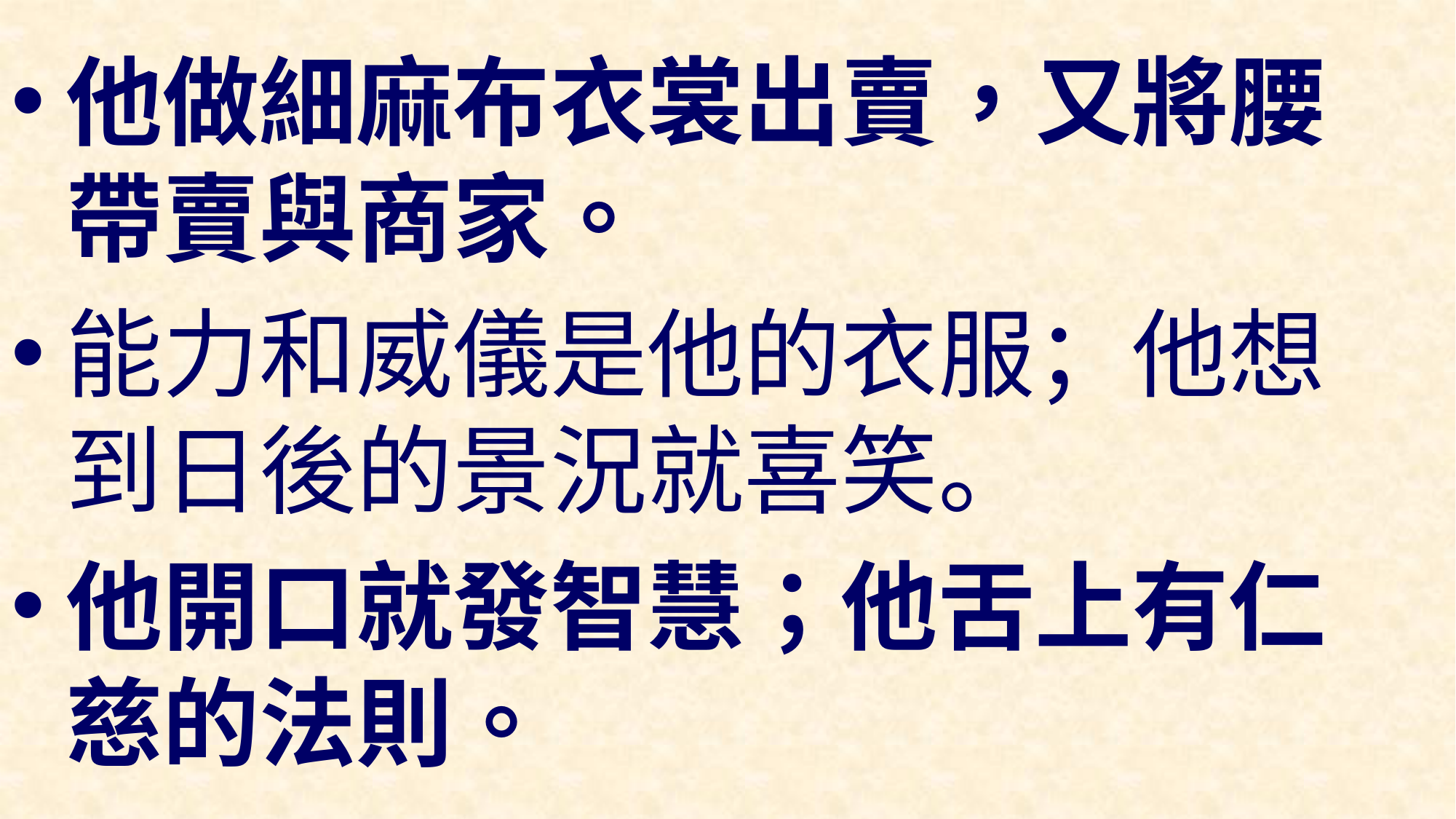

他做細麻布衣裳出賣，又將腰帶賣與商家。
能力和威儀是他的衣服；他想到日後的景況就喜笑。
他開口就發智慧；他舌上有仁慈的法則。